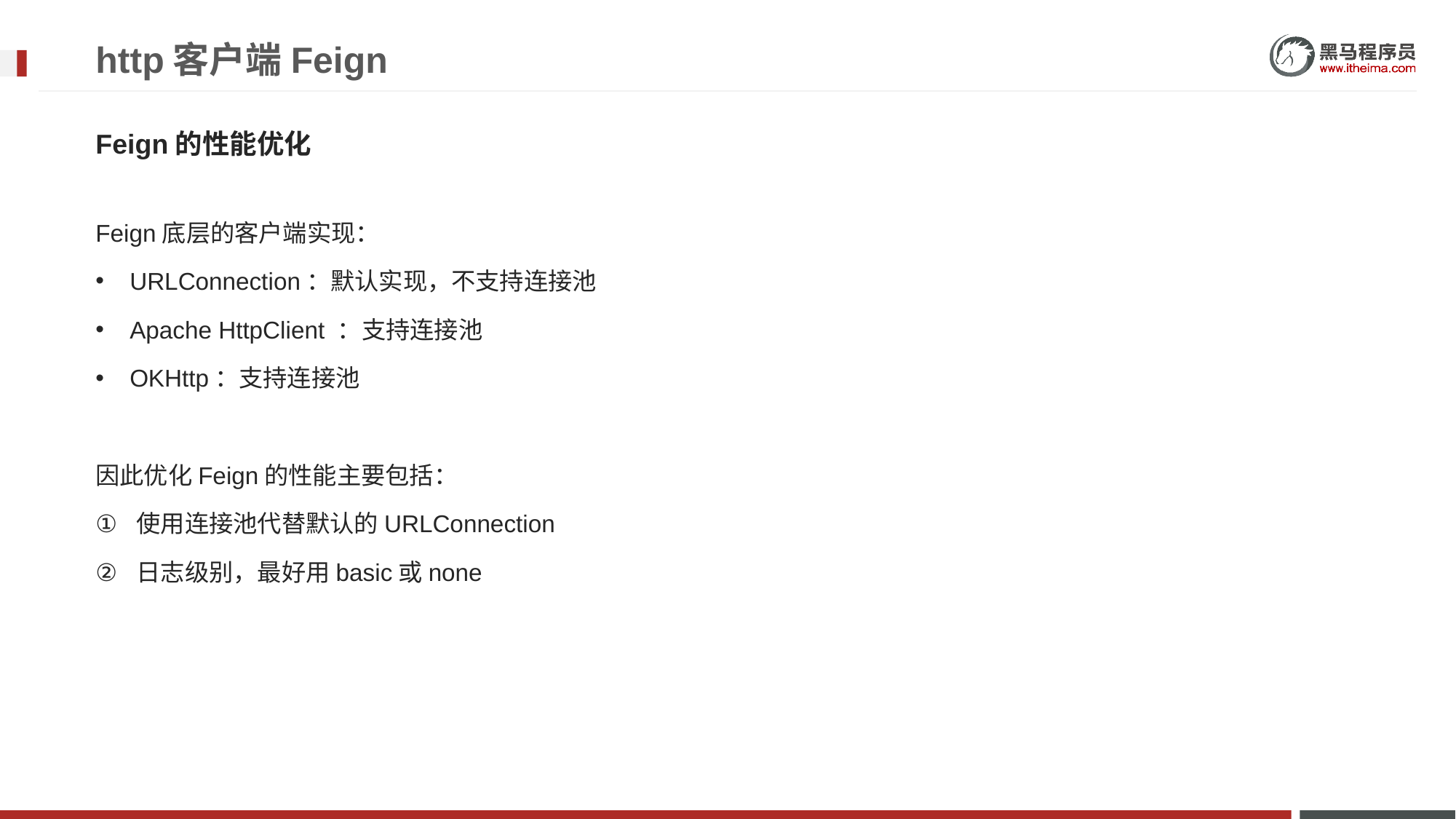

# http客户端Feign
Feign的性能优化
Feign底层的客户端实现：
URLConnection：默认实现，不支持连接池
Apache HttpClient ：支持连接池
OKHttp：支持连接池

因此优化Feign的性能主要包括：
使用连接池代替默认的URLConnection
日志级别，最好用basic或none